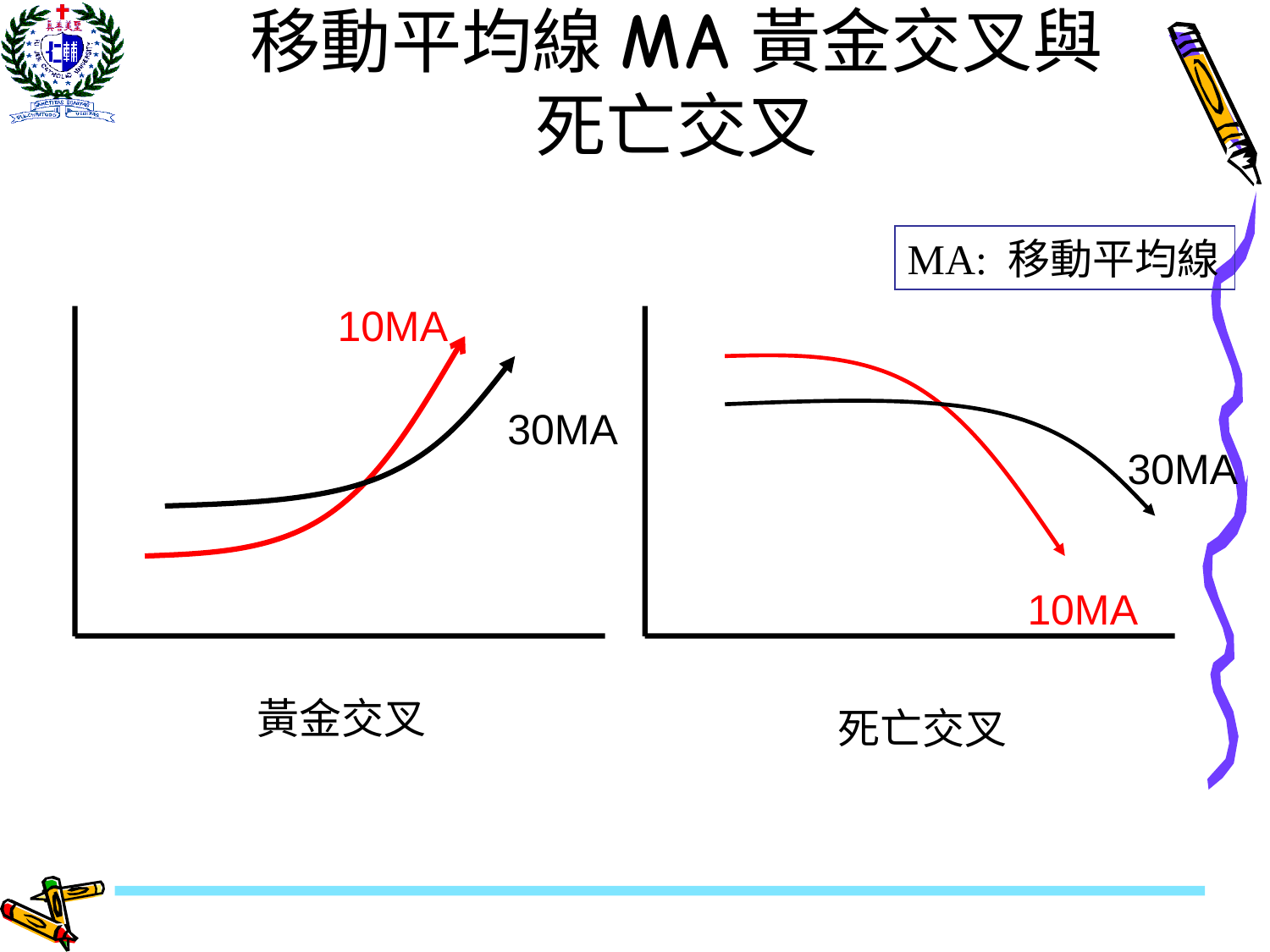

# 移動平均線MA黃金交叉與 死亡交叉
MA: 移動平均線
10MA

30MA

30MA
10MA

黃金交叉
死亡交叉